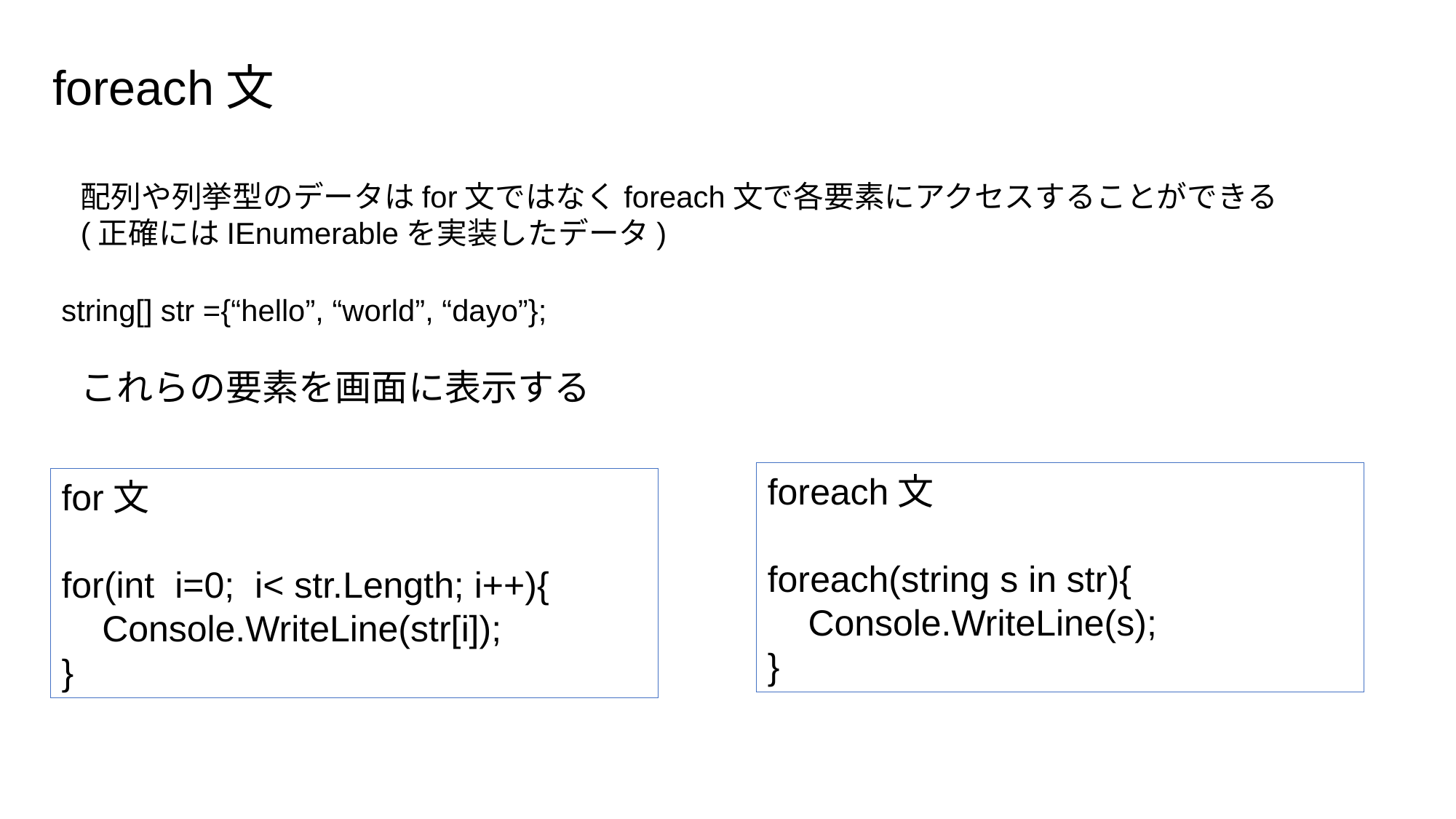

foreach文
配列や列挙型のデータはfor文ではなくforeach文で各要素にアクセスすることができる
(正確にはIEnumerableを実装したデータ)
string[] str ={“hello”, “world”, “dayo”};

これらの要素を画面に表示する
foreach文

foreach(string s in str){
    Console.WriteLine(s);
}
for文

for(int  i=0;  i< str.Length; i++){
    Console.WriteLine(str[i]);
}